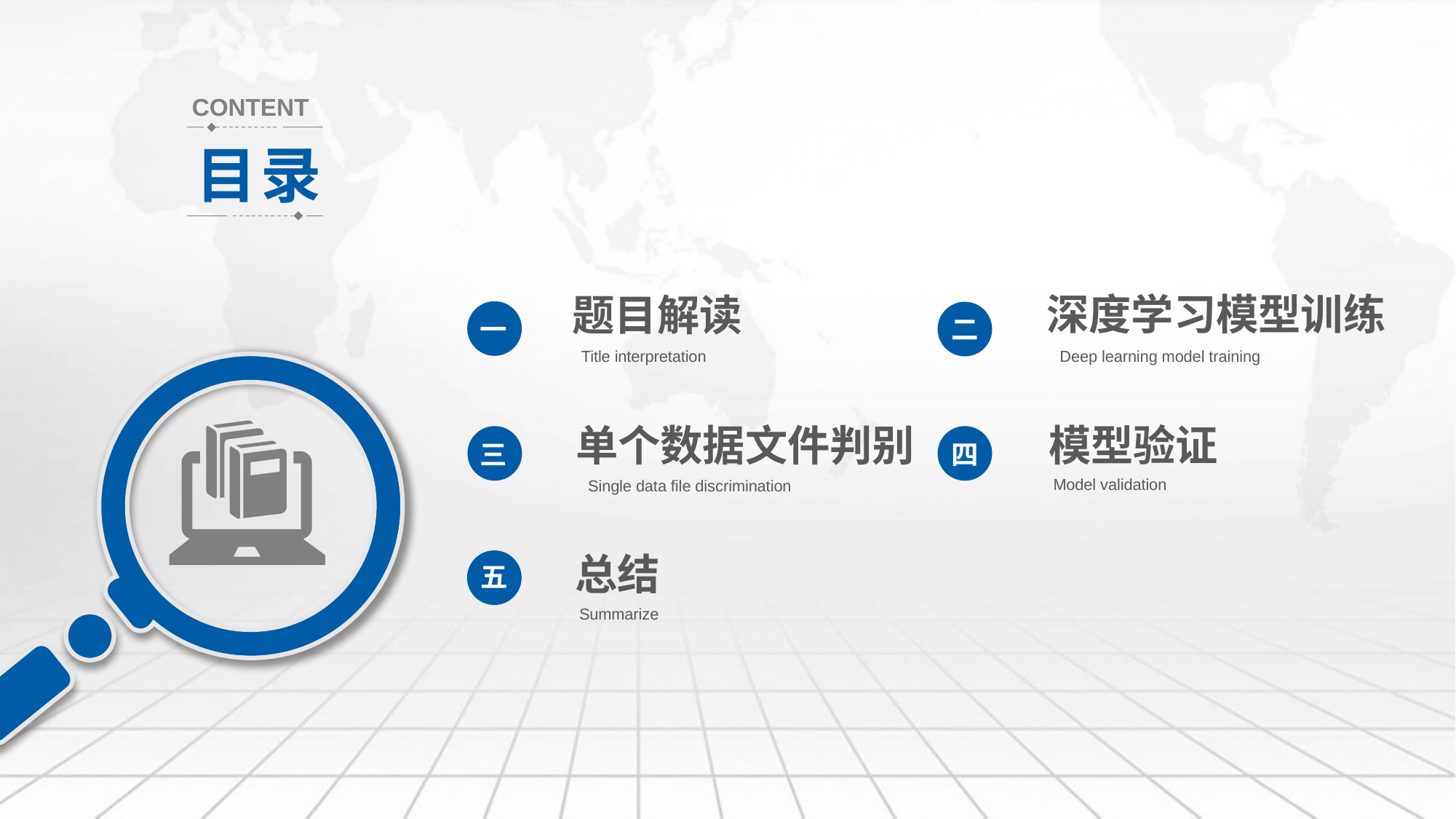

CONTENT
目录
深度学习模型训练
Deep learning model training
题目解读
Title interpretation

一

二

单个数据文件判别
Single data file discrimination
模型验证
Model validation

三

四
总结
Summarize

五